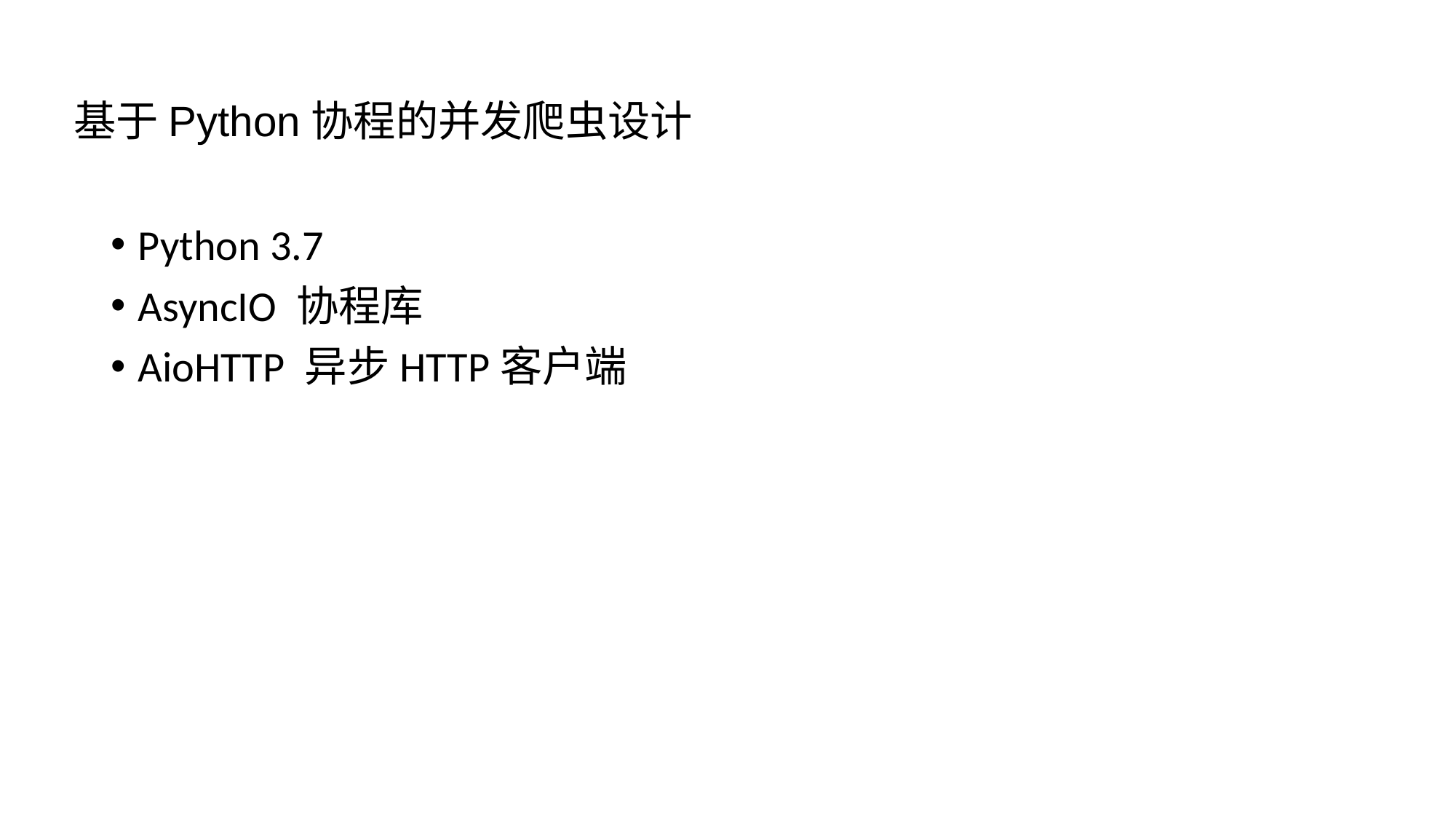

# 基于Python协程的并发爬虫设计
Python 3.7
AsyncIO 协程库
AioHTTP 异步HTTP客户端